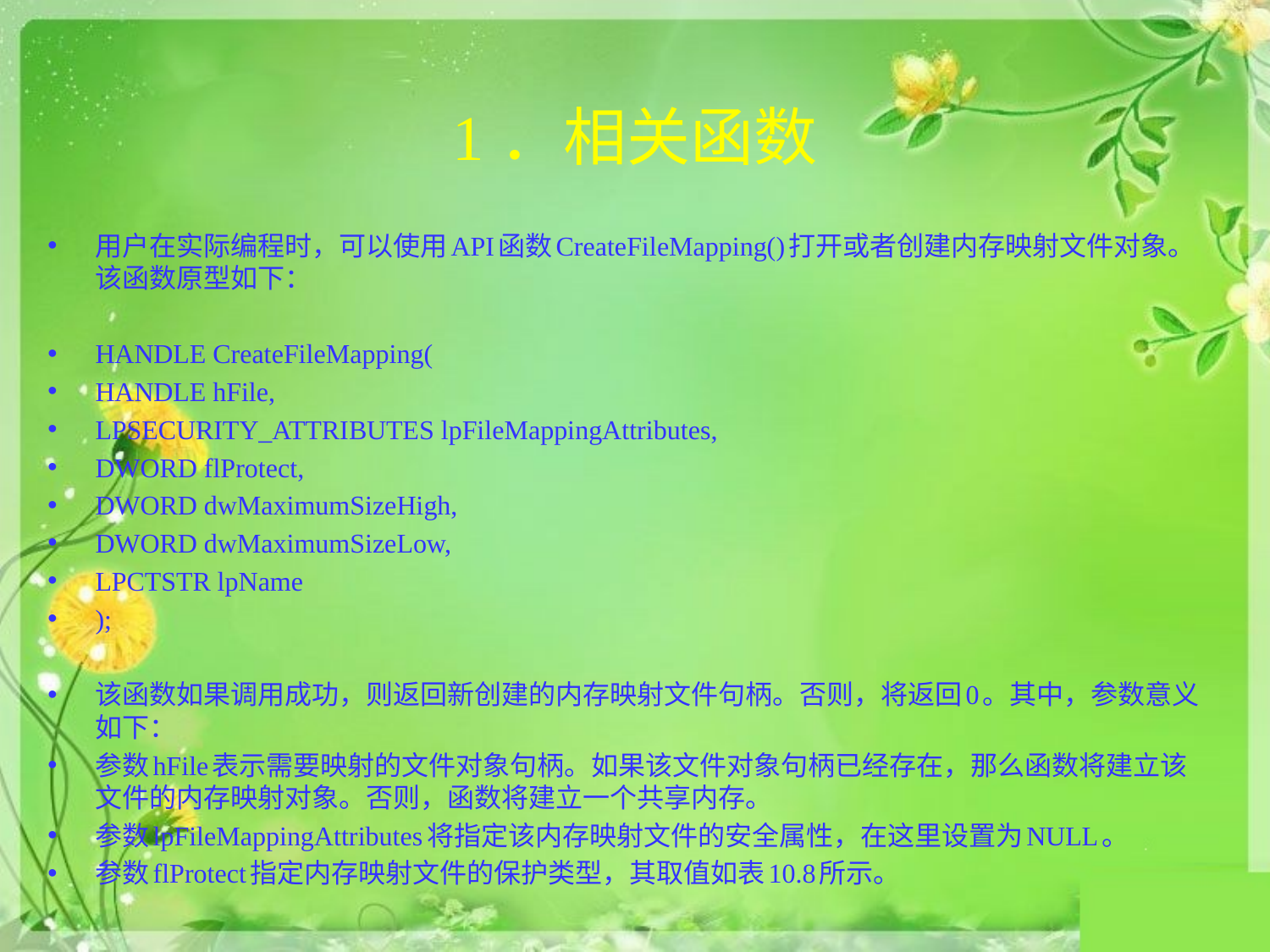

# 1．相关函数
用户在实际编程时，可以使用API函数CreateFileMapping()打开或者创建内存映射文件对象。该函数原型如下：

HANDLE CreateFileMapping(
HANDLE hFile,
LPSECURITY_ATTRIBUTES lpFileMappingAttributes,
DWORD flProtect,
DWORD dwMaximumSizeHigh,
DWORD dwMaximumSizeLow,
LPCTSTR lpName
);

该函数如果调用成功，则返回新创建的内存映射文件句柄。否则，将返回0。其中，参数意义如下：
参数hFile表示需要映射的文件对象句柄。如果该文件对象句柄已经存在，那么函数将建立该文件的内存映射对象。否则，函数将建立一个共享内存。
参数lpFileMappingAttributes将指定该内存映射文件的安全属性，在这里设置为NULL。
参数flProtect指定内存映射文件的保护类型，其取值如表10.8所示。